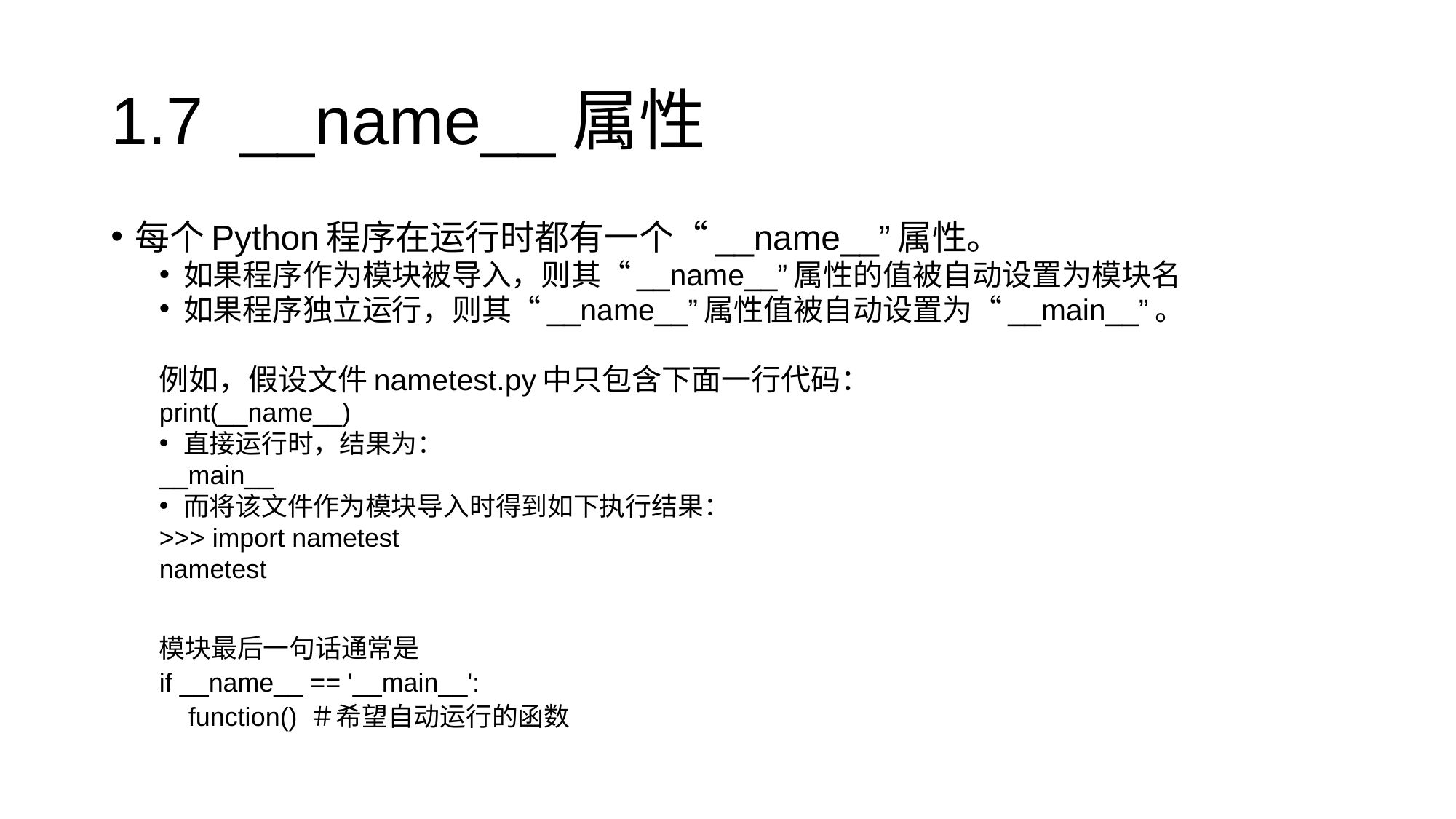

# 1.7  __name__属性
每个Python程序在运行时都有一个“__name__”属性。
如果程序作为模块被导入，则其“__name__”属性的值被自动设置为模块名
如果程序独立运行，则其“__name__”属性值被自动设置为“__main__”。

例如，假设文件nametest.py中只包含下面一行代码：
print(__name__)
直接运行时，结果为：
__main__
而将该文件作为模块导入时得到如下执行结果：
>>> import nametest
nametest

模块最后一句话通常是
if __name__ == '__main__':
    function() ＃希望自动运行的函数